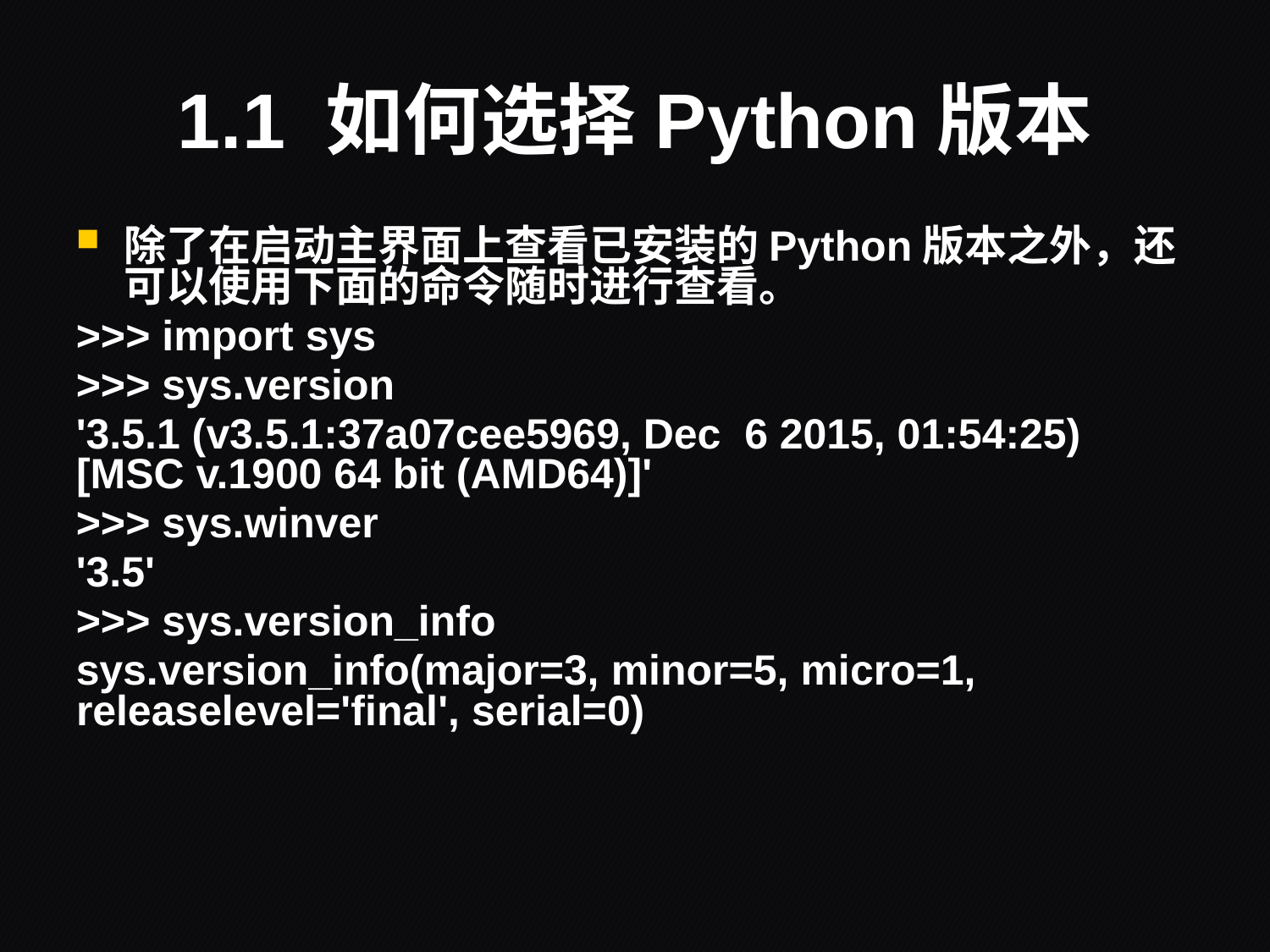

# 1.1 如何选择Python版本
除了在启动主界面上查看已安装的Python版本之外，还可以使用下面的命令随时进行查看。
>>> import sys
>>> sys.version
'3.5.1 (v3.5.1:37a07cee5969, Dec  6 2015, 01:54:25) [MSC v.1900 64 bit (AMD64)]'
>>> sys.winver
'3.5'
>>> sys.version_info
sys.version_info(major=3, minor=5, micro=1, releaselevel='final', serial=0)